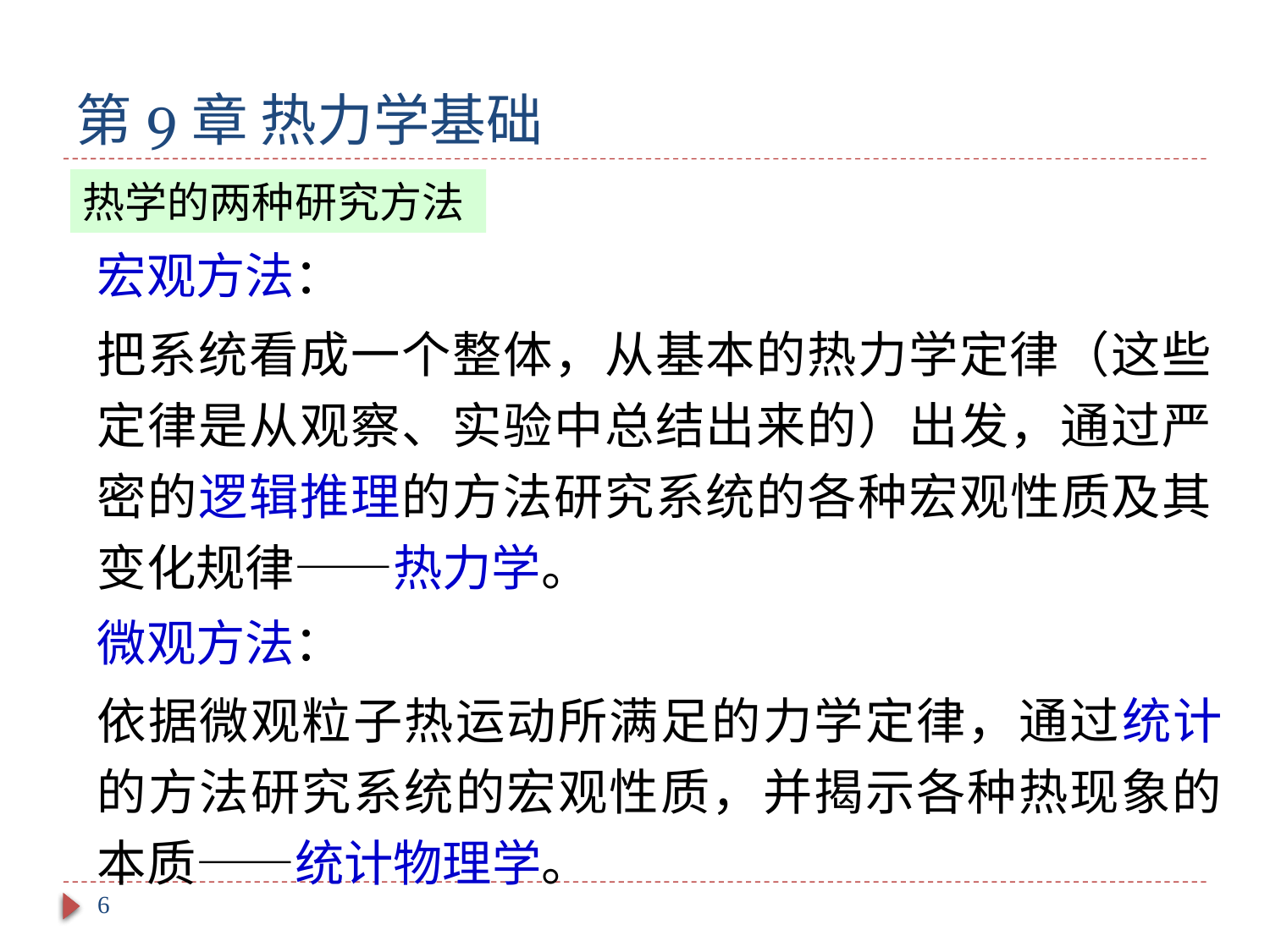

# 第9章 热力学基础
热学的两种研究方法
宏观方法：
把系统看成一个整体，从基本的热力学定律（这些定律是从观察、实验中总结出来的）出发，通过严密的逻辑推理的方法研究系统的各种宏观性质及其变化规律——热力学。
微观方法：
依据微观粒子热运动所满足的力学定律，通过统计的方法研究系统的宏观性质，并揭示各种热现象的本质——统计物理学。
6